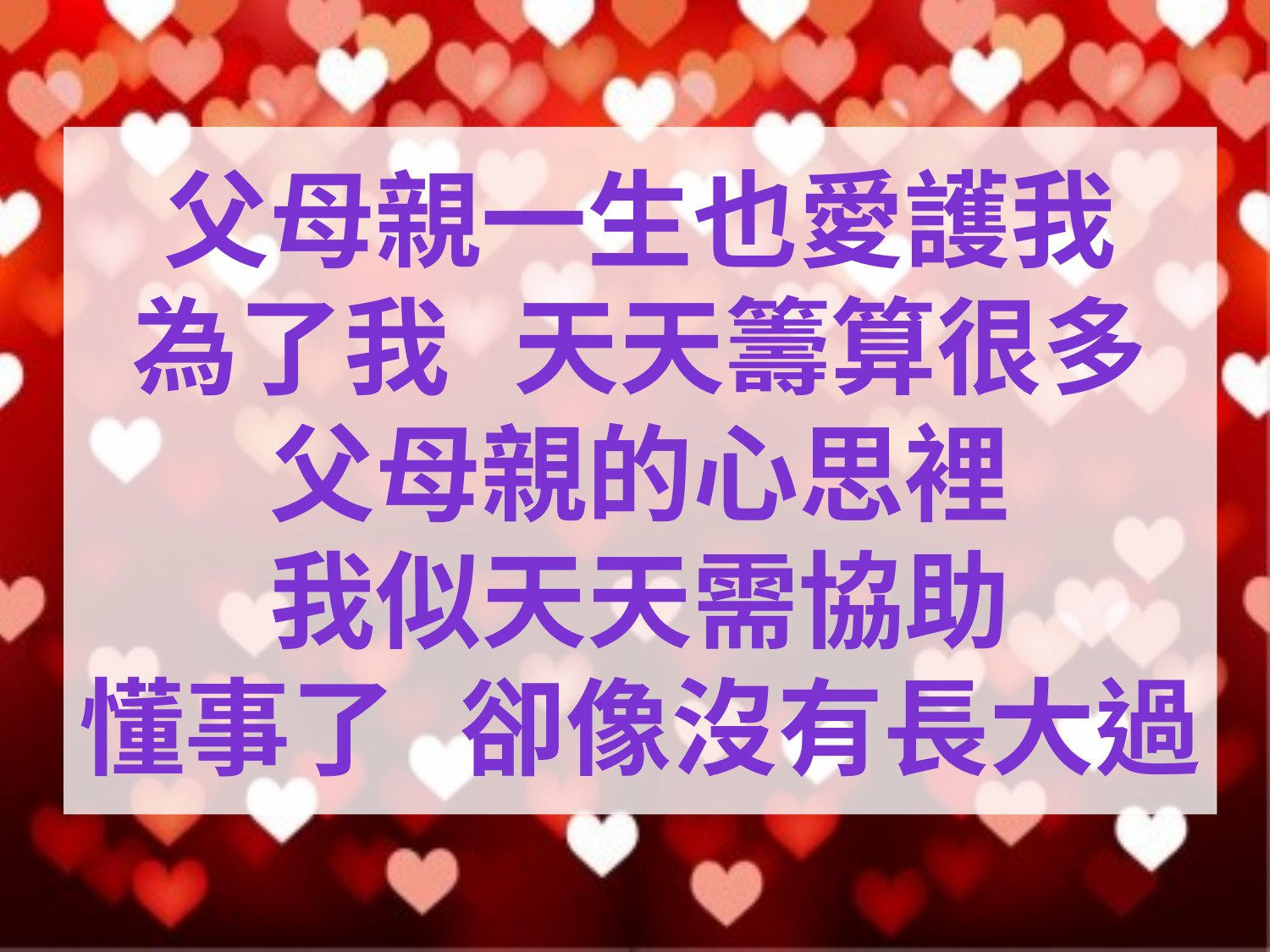

# 父母親一生也愛護我 為了我	天天籌算很多 父母親的心思裡 我似天天需協助 懂事了	卻像沒有長大過